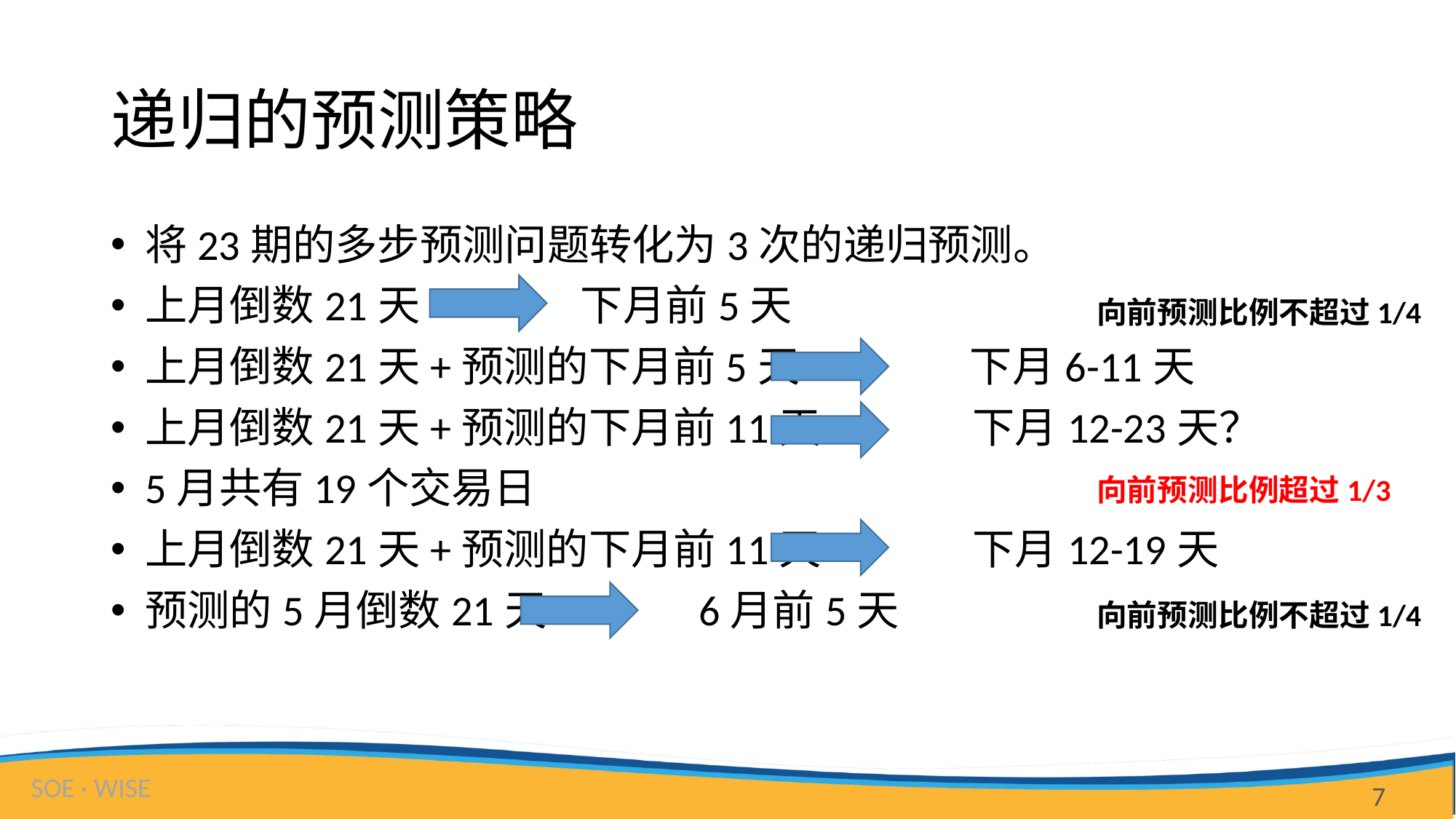

# 递归的预测策略
将23期的多步预测问题转化为3次的递归预测。
上月倒数21天                 下月前5天
上月倒数21天+预测的下月前5天                  下月6-11天
上月倒数21天+预测的下月前11天                下月12-23天？
5月共有19个交易日
上月倒数21天+预测的下月前11天                下月12-19天
预测的5月倒数21天               6月前5天

向前预测比例不超过1/4

向前预测比例超过1/3

向前预测比例不超过1/4